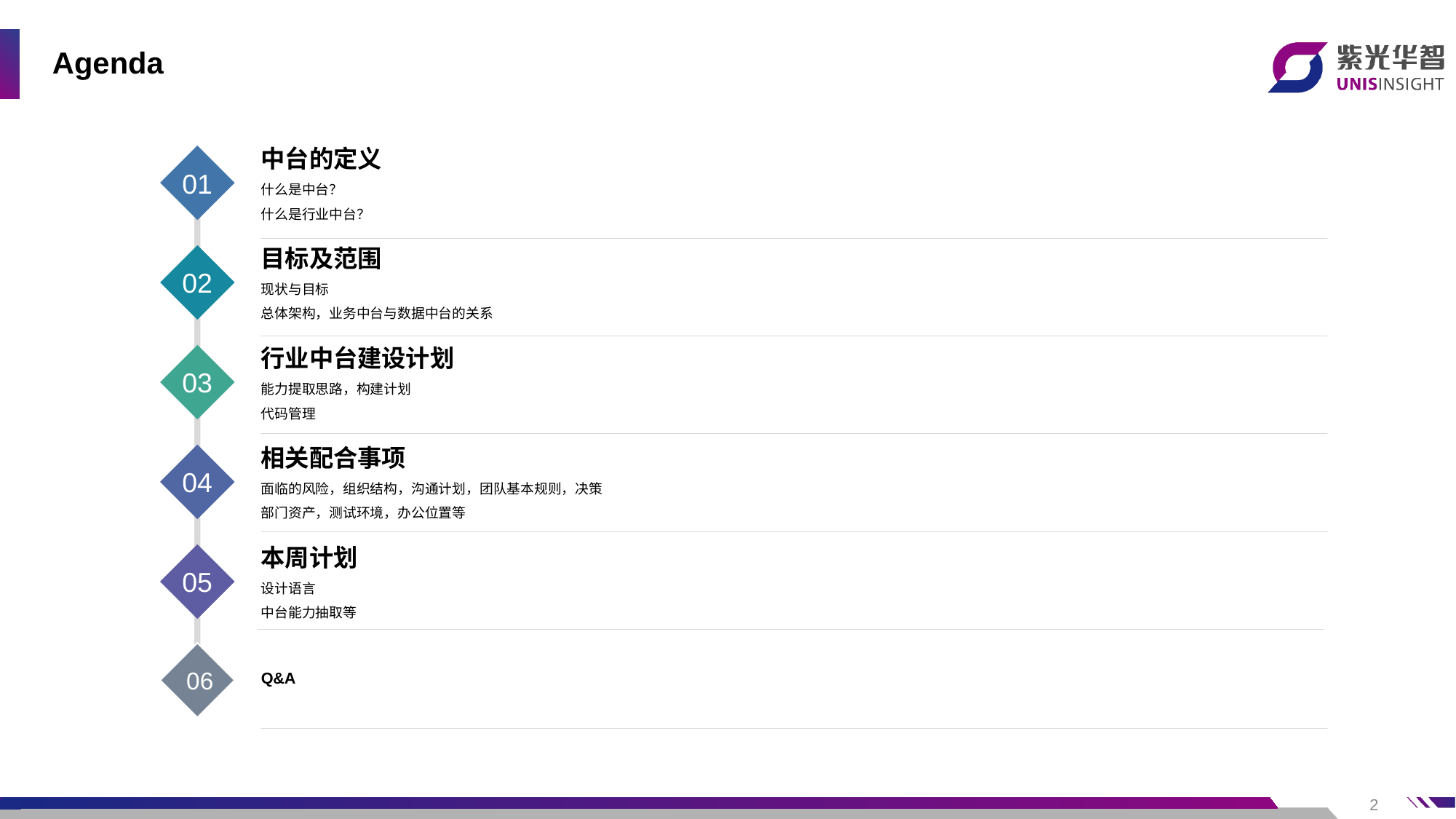

# Agenda
01
中台的定义

什么是中台？
什么是行业中台？
02
目标及范围
现状与目标
总体架构，业务中台与数据中台的关系
03
行业中台建设计划
能力提取思路，构建计划
代码管理
04
相关配合事项
面临的风险，组织结构，沟通计划，团队基本规则，决策
部门资产，测试环境，办公位置等
05
本周计划
设计语言
中台能力抽取等
06
Q&A